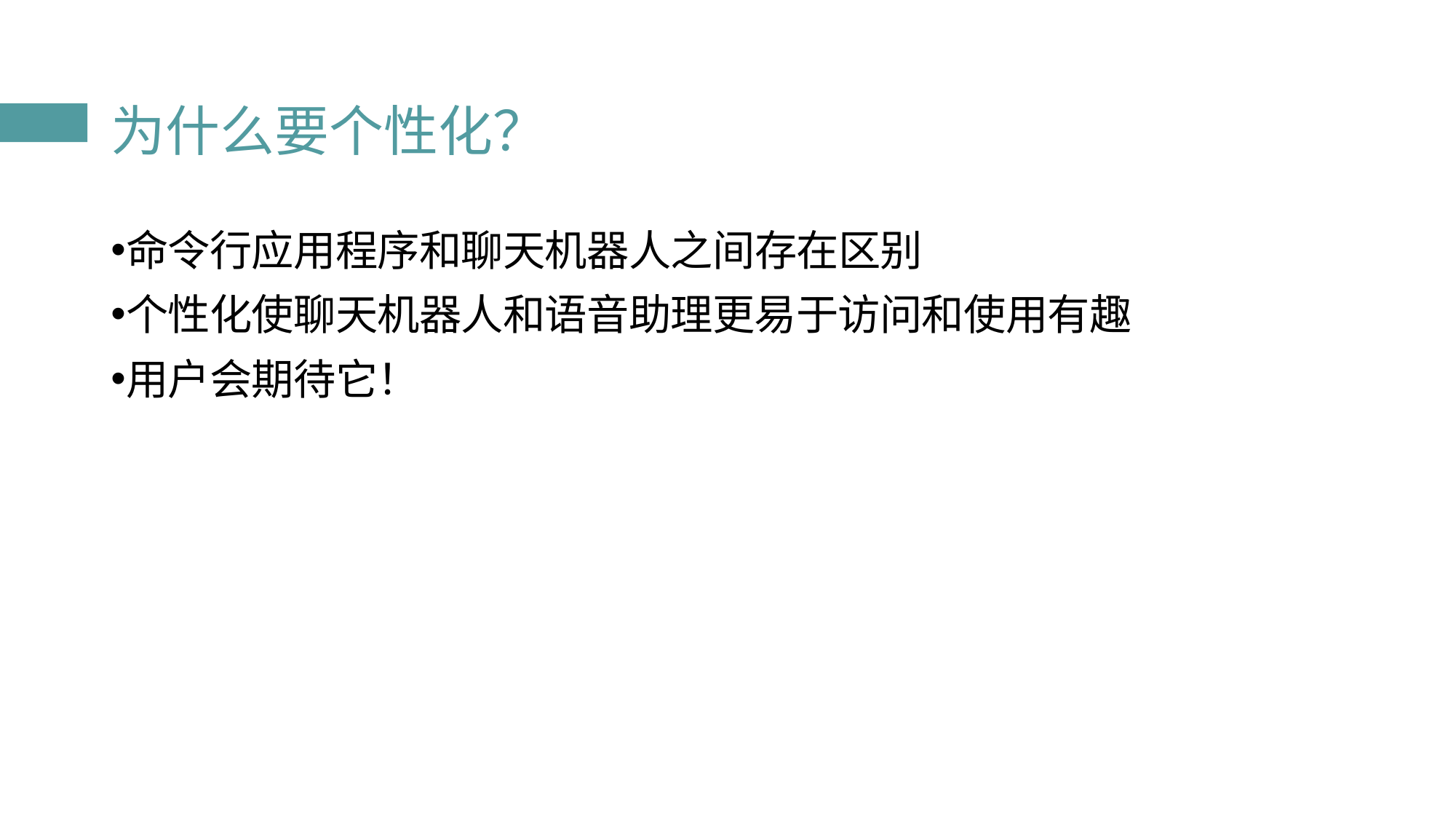

# 为什么要个性化？
命令行应用程序和聊天机器人之间存在区别
个性化使聊天机器人和语音助理更易于访问和使用有趣
用户会期待它！